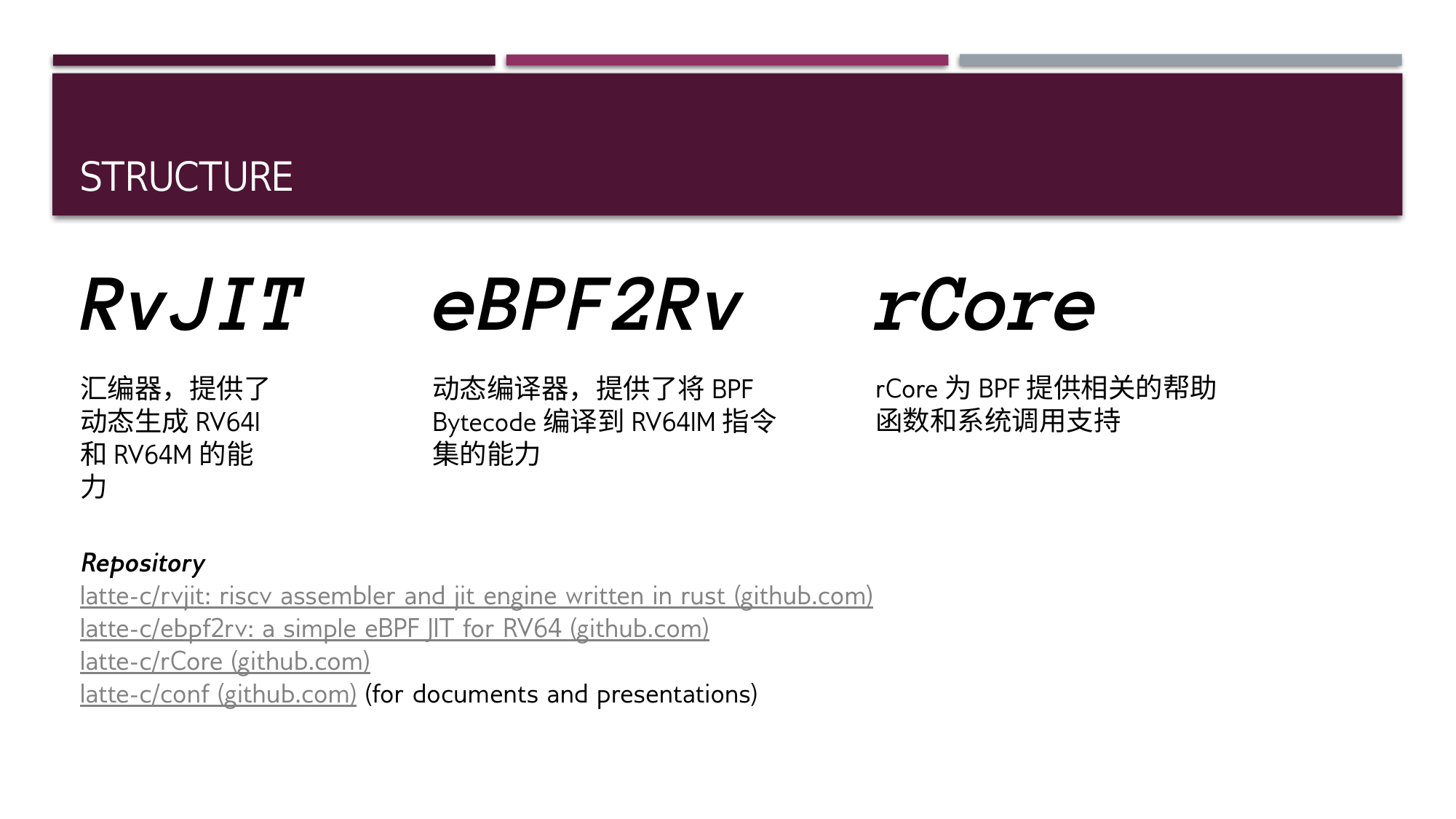

# STRUCTURE
RvJIT
eBPF2Rv
rCore
rCore为BPF提供相关的帮助函数和系统调用支持
汇编器，提供了动态生成RV64I和RV64M的能力
动态编译器，提供了将BPF Bytecode编译到RV64IM指令集的能力
Repository
latte-c/rvjit: riscv assembler and jit engine written in rust (github.com)
latte-c/ebpf2rv: a simple eBPF JIT for RV64 (github.com)
latte-c/rCore (github.com)
latte-c/conf (github.com) (for documents and presentations)